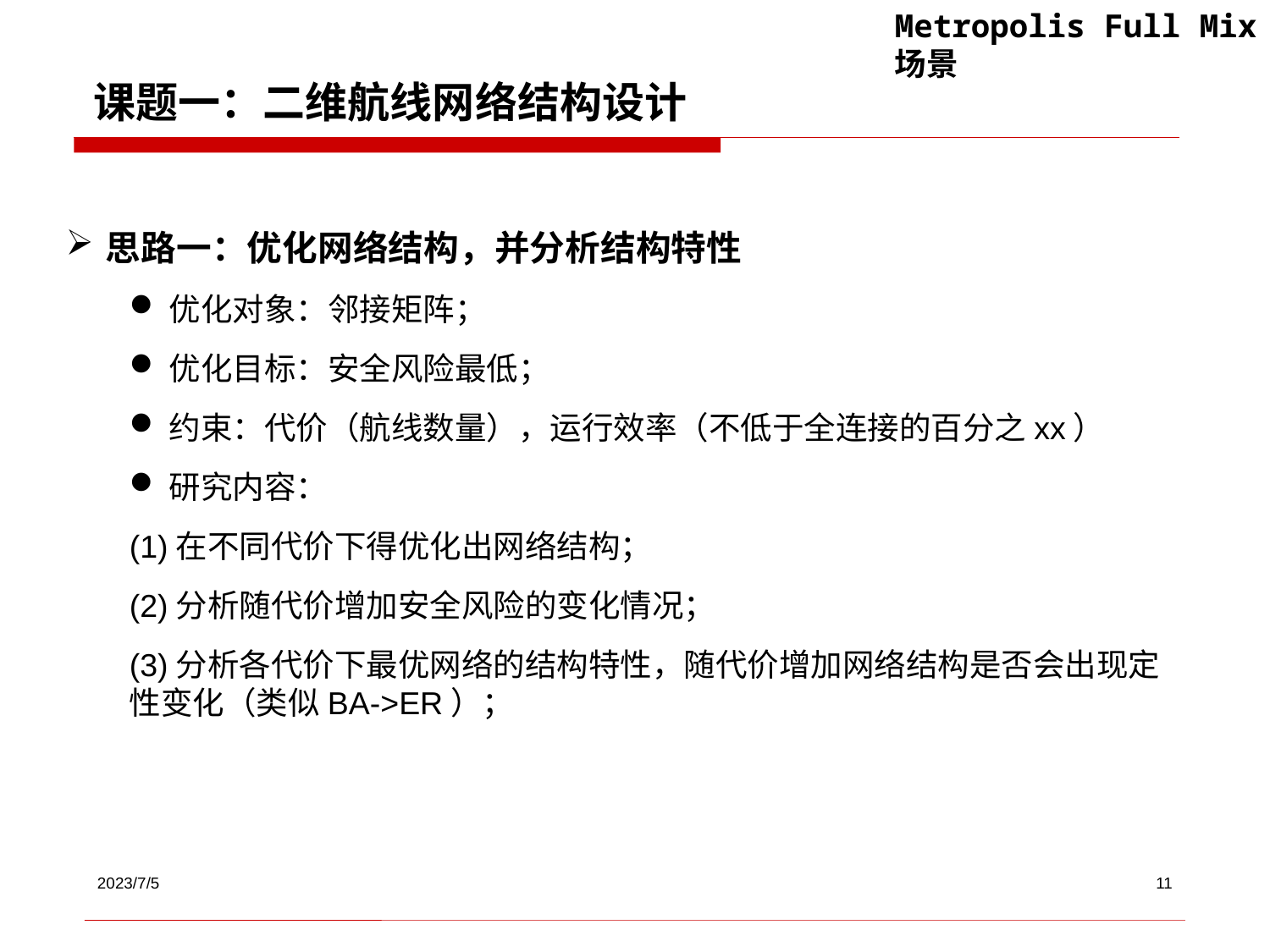

Metropolis Full Mix场景
课题一：二维航线网络结构设计
思路一：优化网络结构，并分析结构特性
优化对象：邻接矩阵；
优化目标：安全风险最低；
约束：代价（航线数量），运行效率（不低于全连接的百分之xx）
研究内容：
(1)在不同代价下得优化出网络结构；
(2)分析随代价增加安全风险的变化情况；
(3)分析各代价下最优网络的结构特性，随代价增加网络结构是否会出现定性变化（类似BA->ER）；
2023/7/5
11